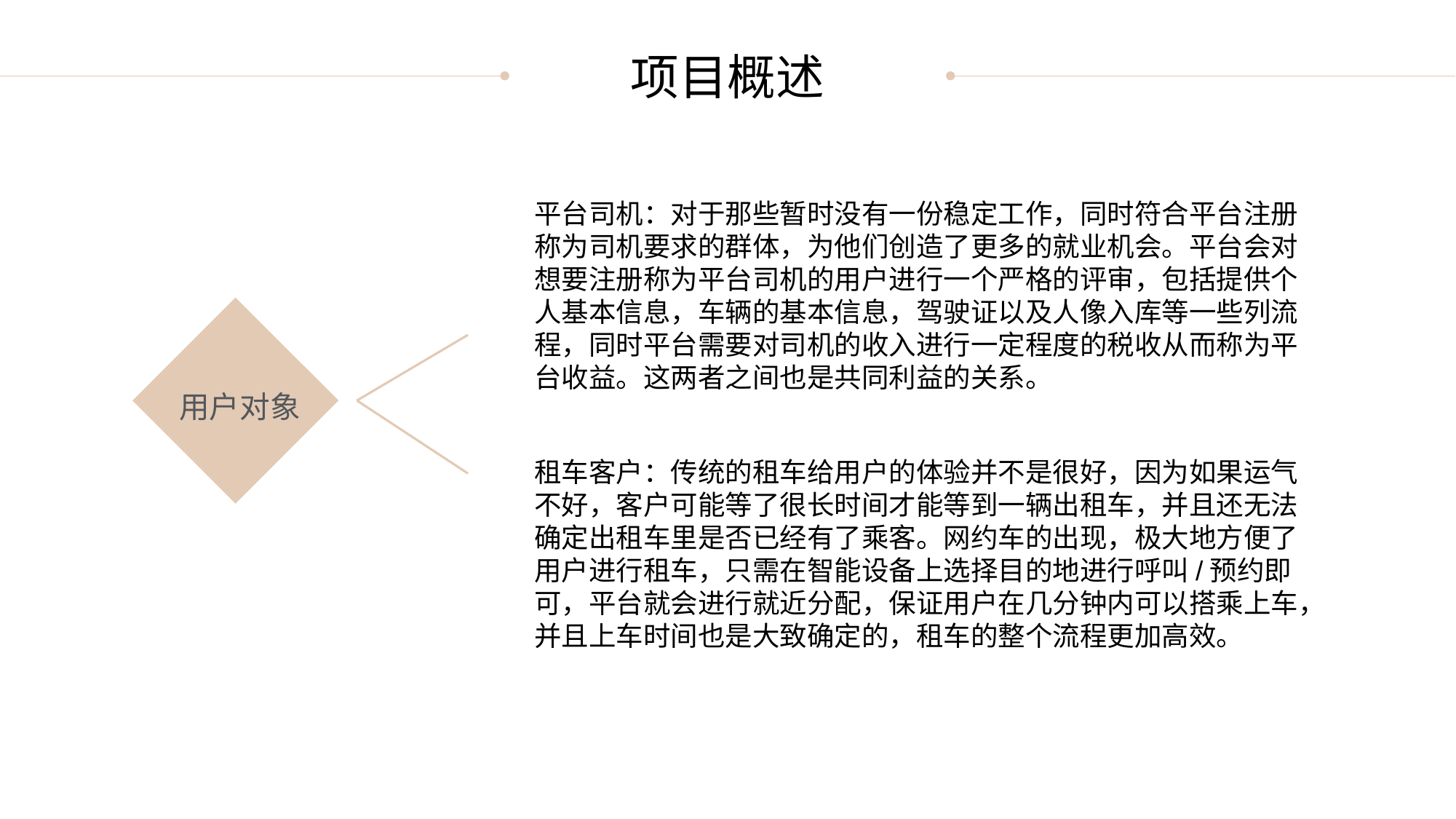

项目概述
平台司机：对于那些暂时没有一份稳定工作，同时符合平台注册称为司机要求的群体，为他们创造了更多的就业机会。平台会对想要注册称为平台司机的用户进行一个严格的评审，包括提供个人基本信息，车辆的基本信息，驾驶证以及人像入库等一些列流程，同时平台需要对司机的收入进行一定程度的税收从而称为平台收益。这两者之间也是共同利益的关系。

用户对象
租车客户：传统的租车给用户的体验并不是很好，因为如果运气不好，客户可能等了很长时间才能等到一辆出租车，并且还无法确定出租车里是否已经有了乘客。网约车的出现，极大地方便了用户进行租车，只需在智能设备上选择目的地进行呼叫/预约即可，平台就会进行就近分配，保证用户在几分钟内可以搭乘上车，并且上车时间也是大致确定的，租车的整个流程更加高效。